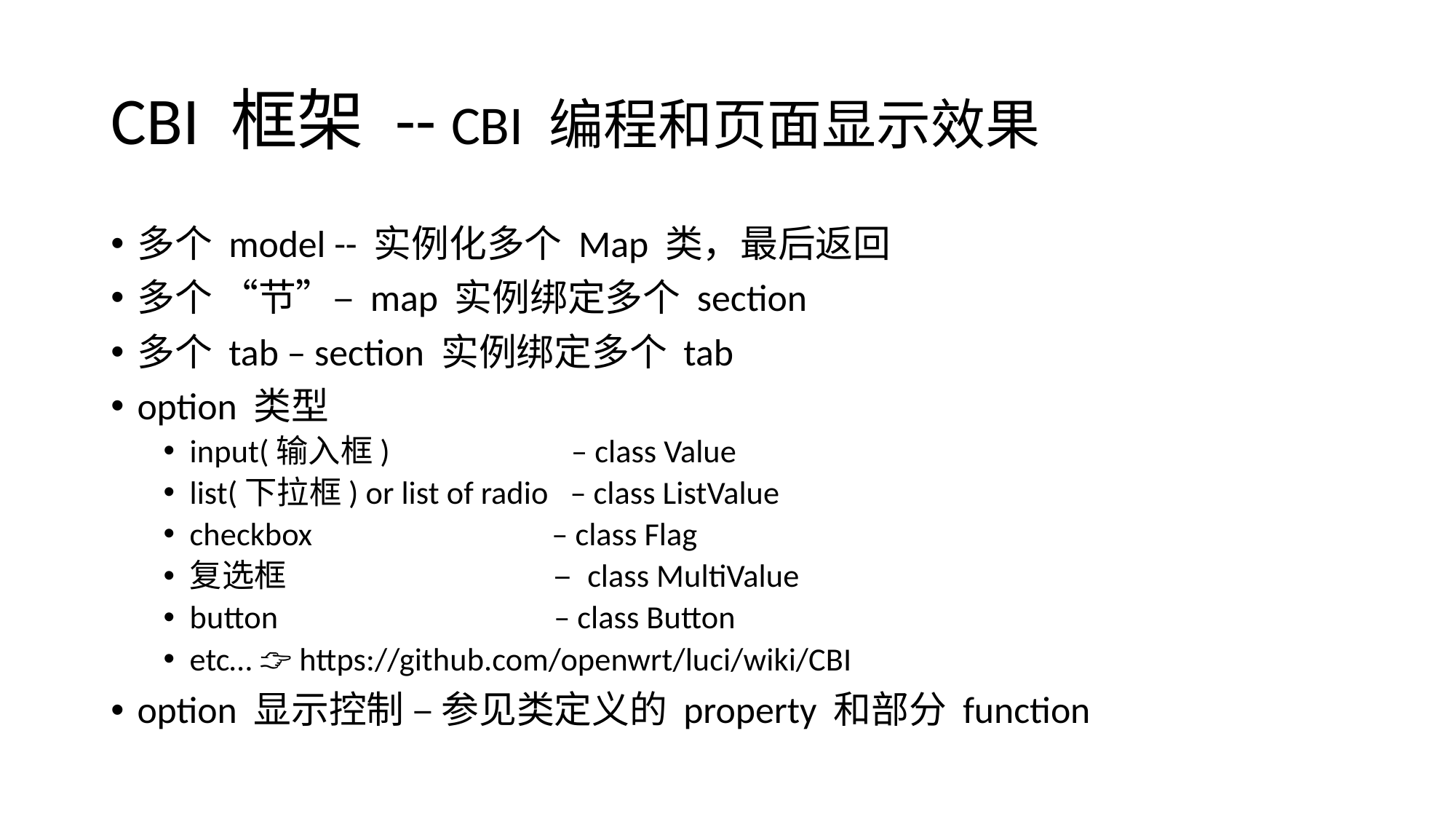

# CBI 框架 -- CBI 编程和页面显示效果
多个 model -- 实例化多个 Map 类，最后返回
多个 “节”– map 实例绑定多个 section
多个 tab – section 实例绑定多个 tab
option 类型
input(输入框)                         – class Value
list(下拉框) or list of radio   – class ListValue
checkbox                                 – class Flag
复选框                                     – class MultiValue
button                                      – class Button
etc… 👉 https://github.com/openwrt/luci/wiki/CBI
option 显示控制 – 参见类定义的 property 和部分 function